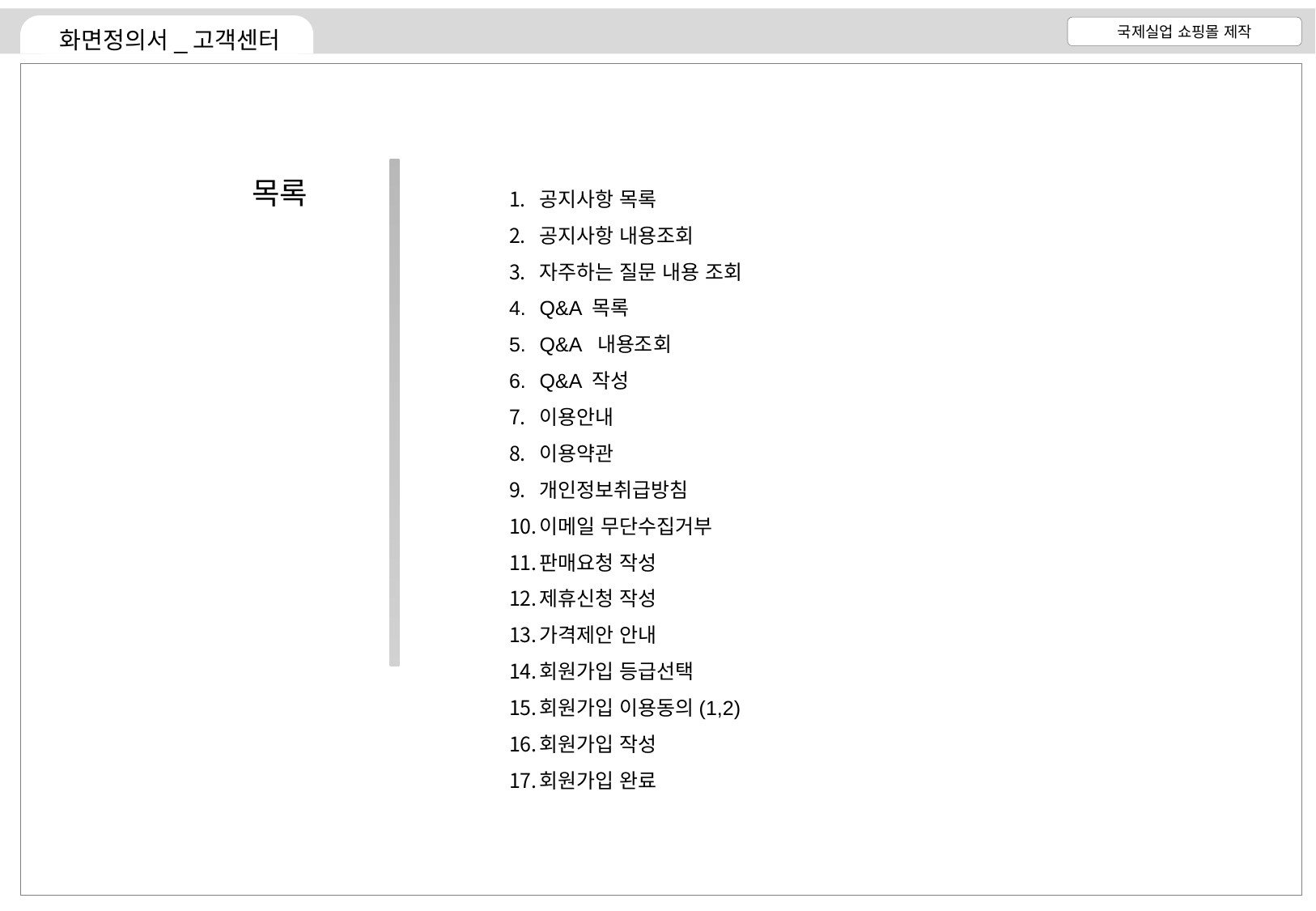

화면정의서_고객센터

목록
공지사항 목록
공지사항 내용조회
자주하는 질문 내용 조회
Q&A 목록
Q&A  내용조회
Q&A 작성
이용안내
이용약관
개인정보취급방침
이메일 무단수집거부
판매요청 작성
제휴신청 작성
가격제안 안내
회원가입 등급선택
회원가입 이용동의(1,2)
회원가입 작성
회원가입 완료